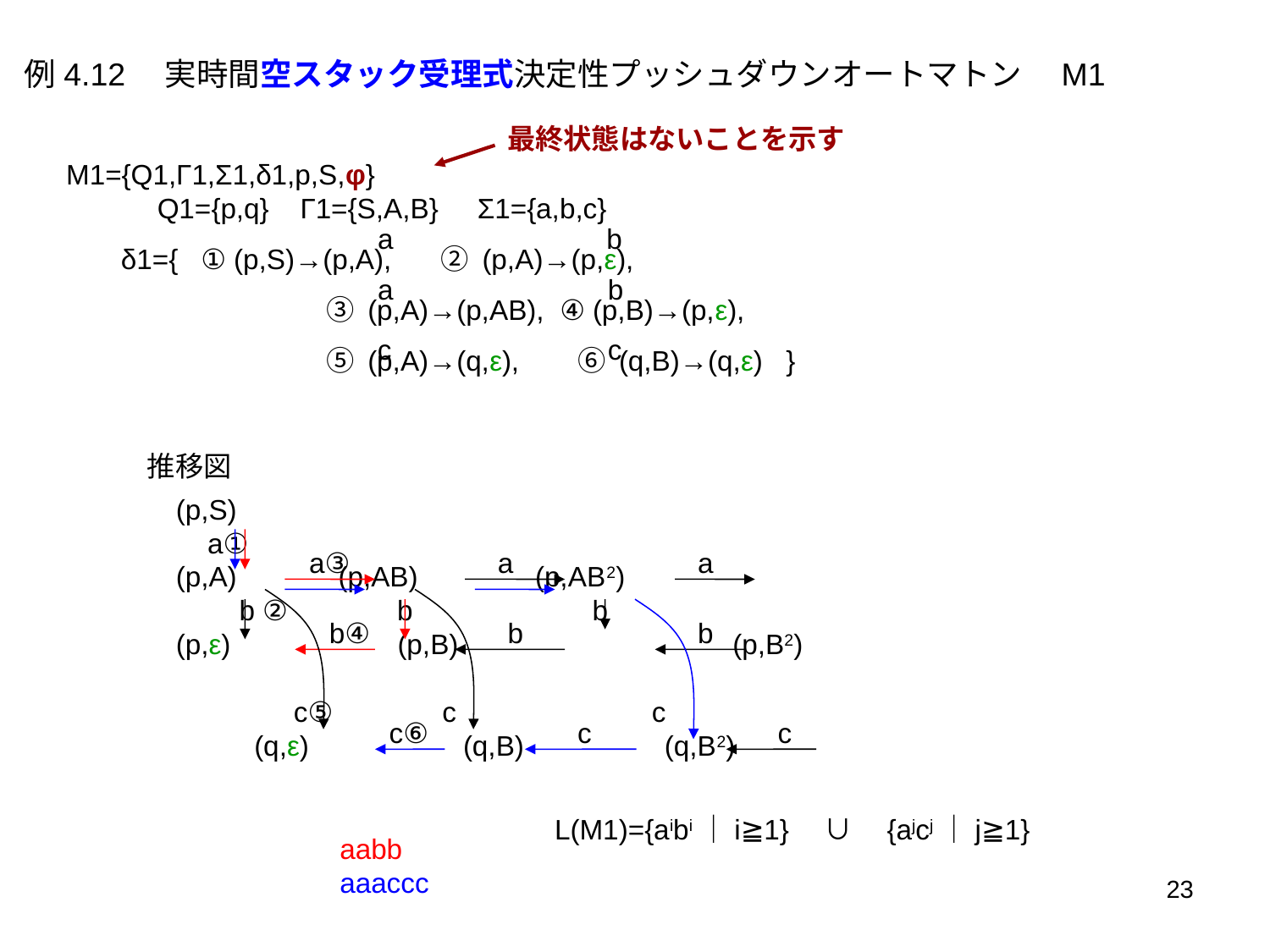

例4.12　実時間空スタック受理式決定性プッシュダウンオートマトン　M1
最終状態はないことを示す

M1={Q1,Γ1,Σ1,δ1,p,S,φ}
　　　Q1={p,q}    Γ1={S,A,B}     Σ1={a,b,c}

       δ1={	 ① (p,S)→(p,A), 　 ② (p,A)→(p,ε),

　　　　　　	 ③ (p,A)→(p,AB),  ④ (p,B)→(p,ε),

　　　　　　	 ⑤ (p,A)→(q,ε),   　⑥ (q,B)→(q,ε)   }
a
b
a
b
c
c
推移図
(p,S)
    a①
(p,A)             (p,AB)               (p,AB2)
　　b ②              b                       b
(p,ε)　　　　　  (p,B) 	　　　　　　(p,B2)

               c⑤              c                         c
          (q,ε)　　　　　(q,B)                  (q,B2)

a③
a
a

b④
b
b

c⑥
c
c

L(M1)={aibi｜i≧1}　∪　{ajcj｜j≧1}
aabb
aaaccc
23